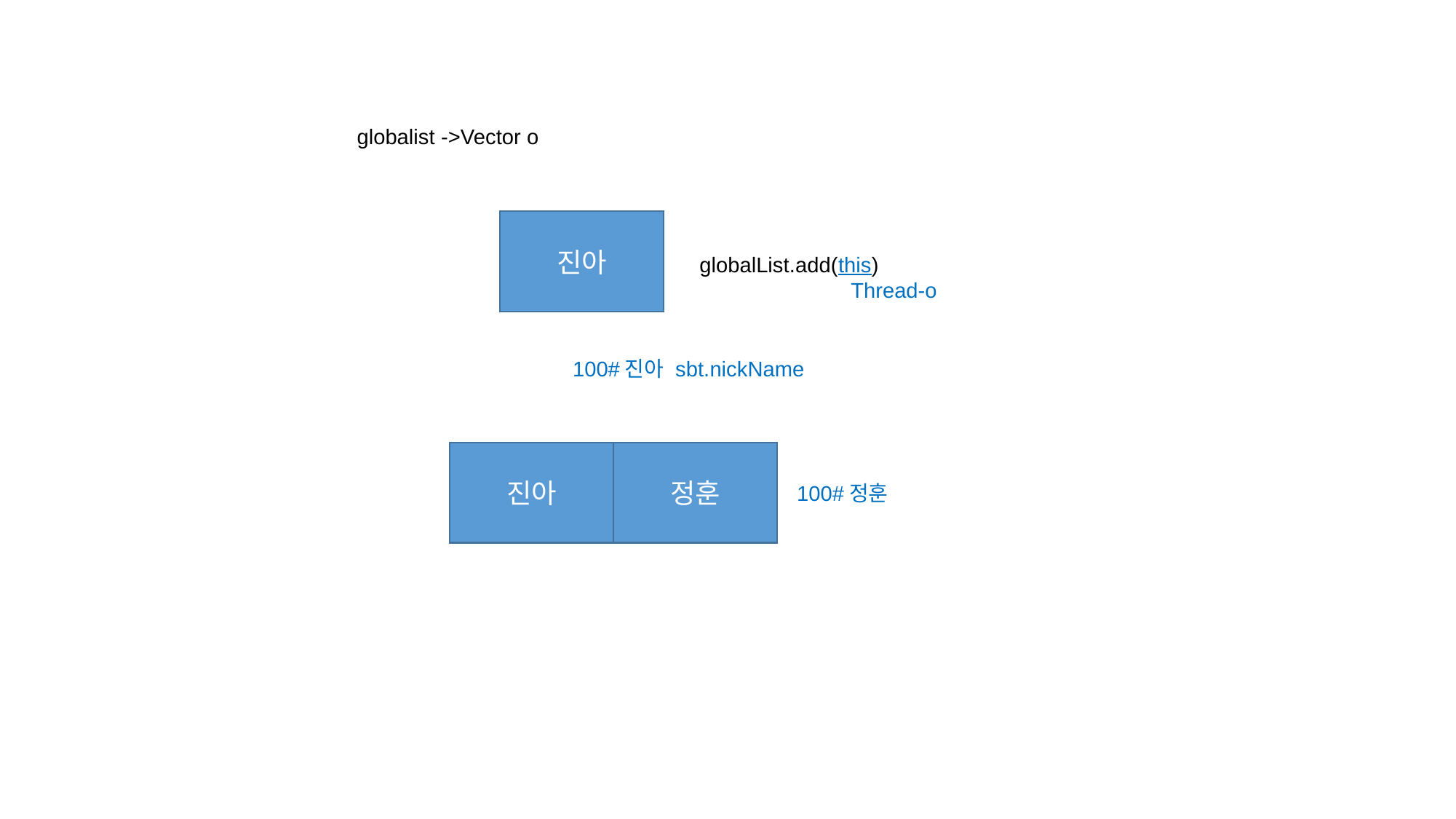

globalist ->Vector o
진아
globalList.add(this)
	       Thread-o
100#진아 sbt.nickName
진아
정훈
100#정훈